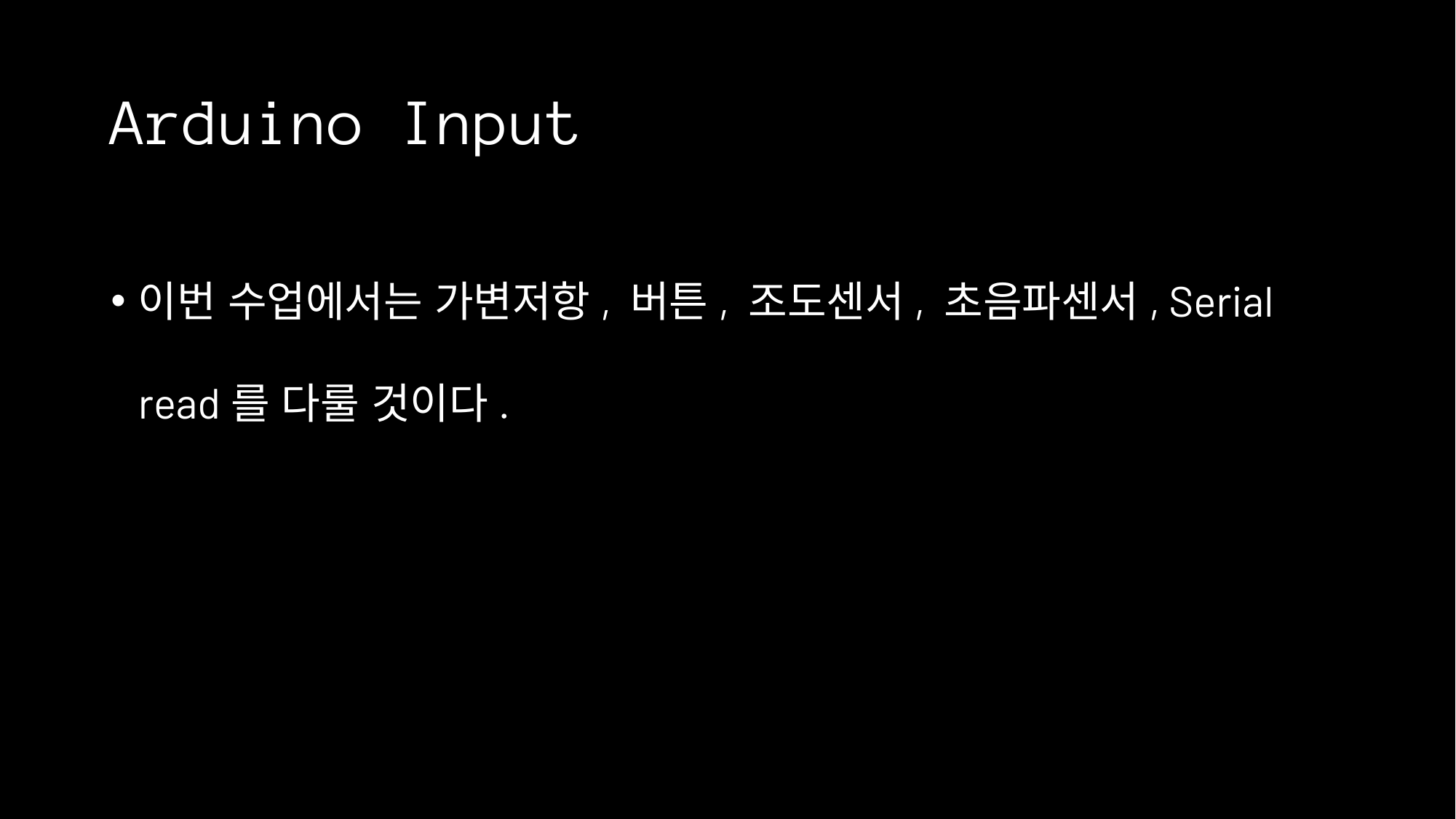

# Arduino Input
이번 수업에서는 가변저항, 버튼, 조도센서, 초음파센서, Serial read를 다룰 것이다.